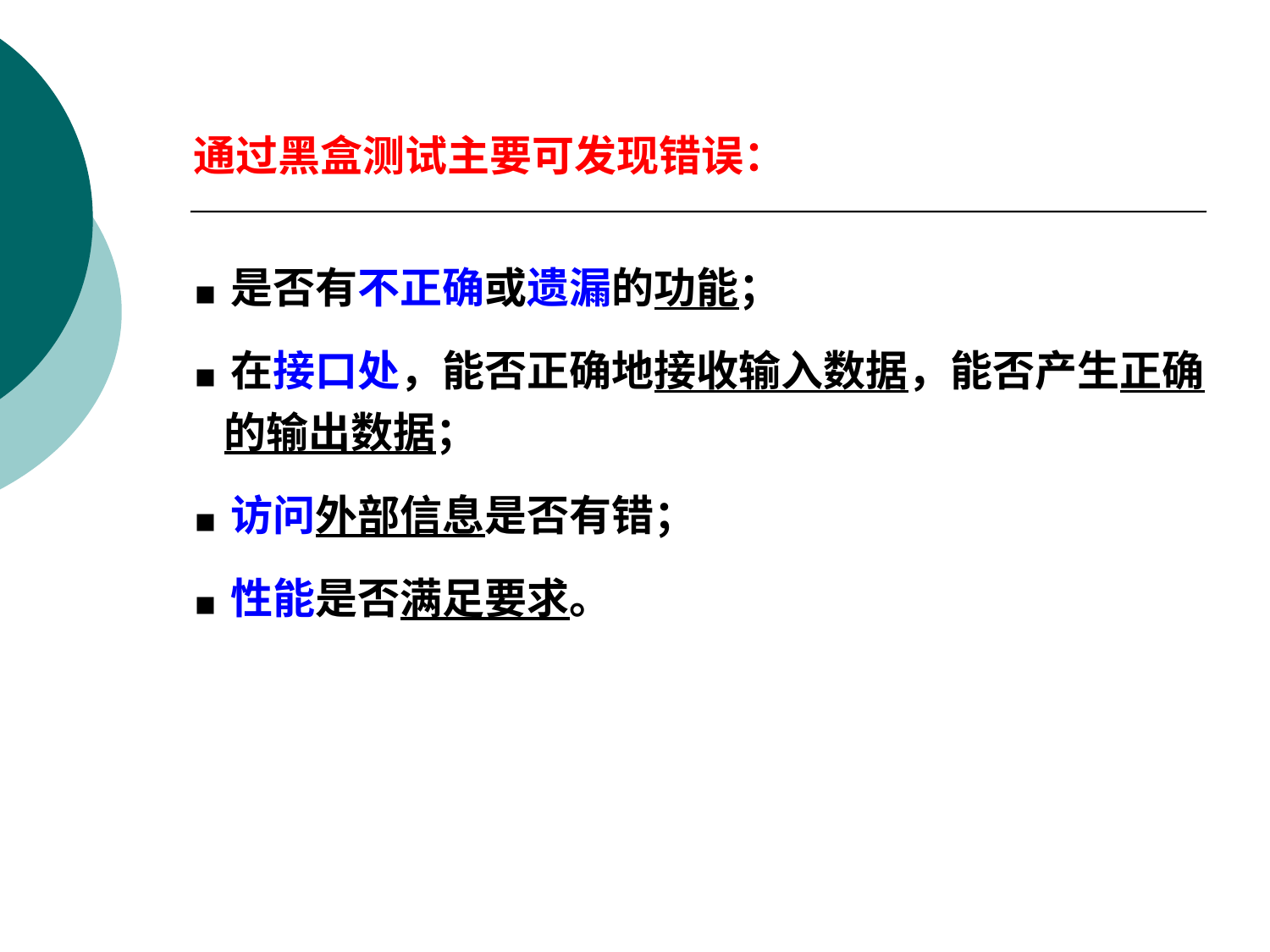

通过黑盒测试主要可发现错误：
■ 是否有不正确或遗漏的功能；
■ 在接口处，能否正确地接收输入数据，能否产生正确
  的输出数据；
■ 访问外部信息是否有错；
■ 性能是否满足要求。